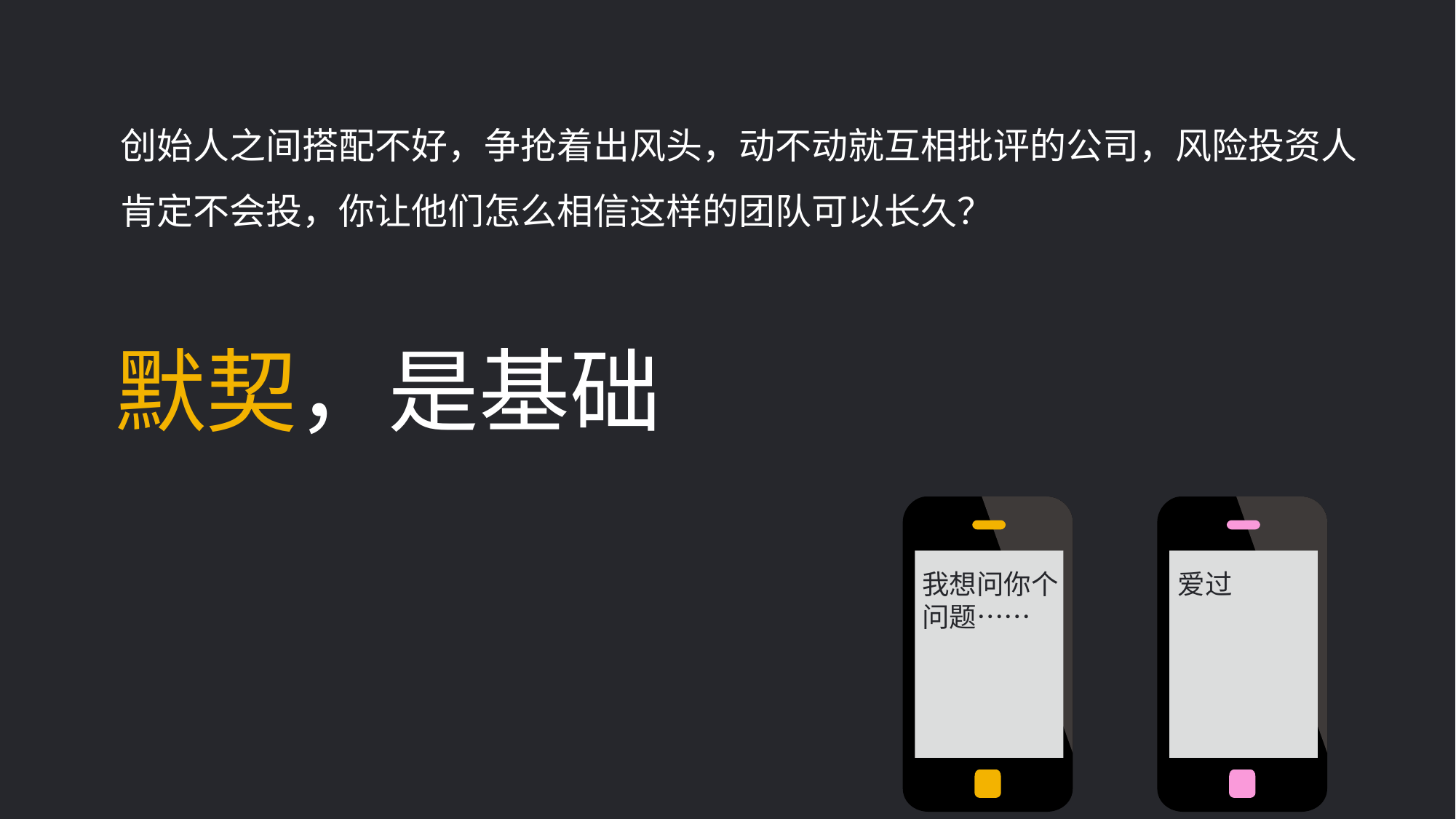

创始人之间搭配不好，争抢着出风头，动不动就互相批评的公司，风险投资人
肯定不会投，你让他们怎么相信这样的团队可以长久？
默契，是基础

我想问你个
问题……
爱过